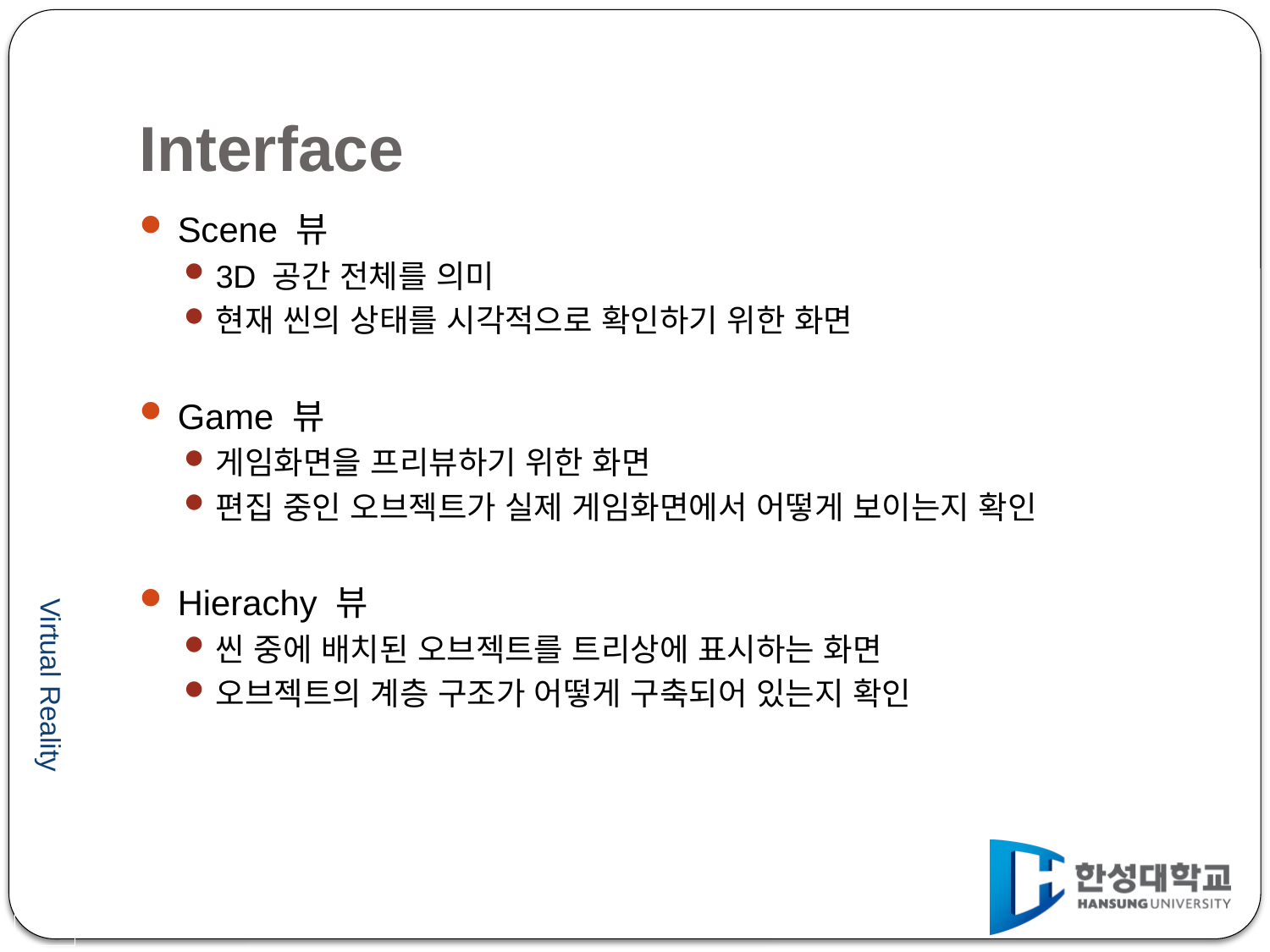

# Interface
Scene 뷰
3D 공간 전체를 의미
현재 씬의 상태를 시각적으로 확인하기 위한 화면

Game 뷰
게임화면을 프리뷰하기 위한 화면
편집 중인 오브젝트가 실제 게임화면에서 어떻게 보이는지 확인

Hierachy 뷰
씬 중에 배치된 오브젝트를 트리상에 표시하는 화면
오브젝트의 계층 구조가 어떻게 구축되어 있는지 확인